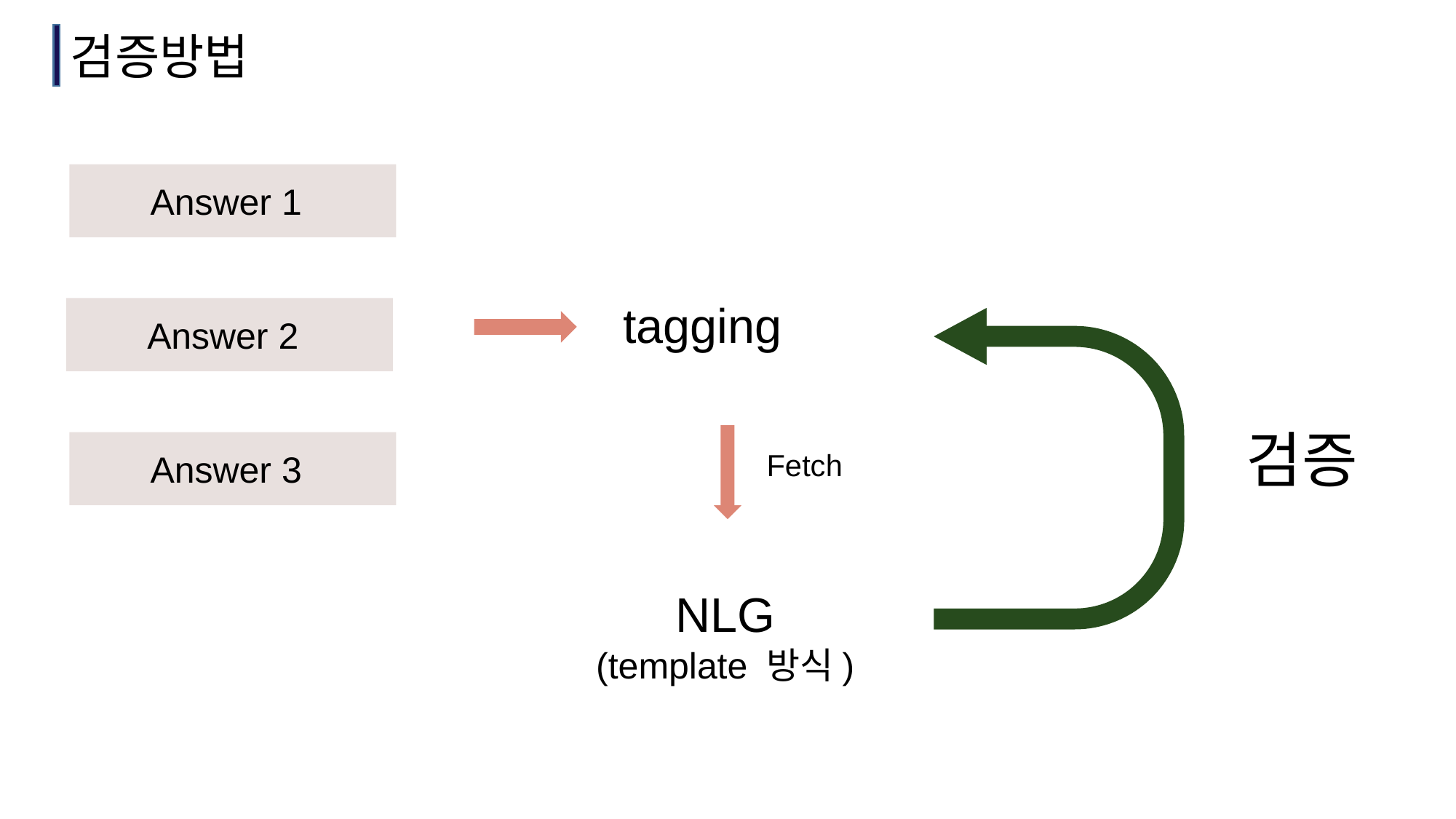

검증방법

Answer 1
tagging

Answer 2

검증

Answer 3
Fetch
NLG
(template 방식)